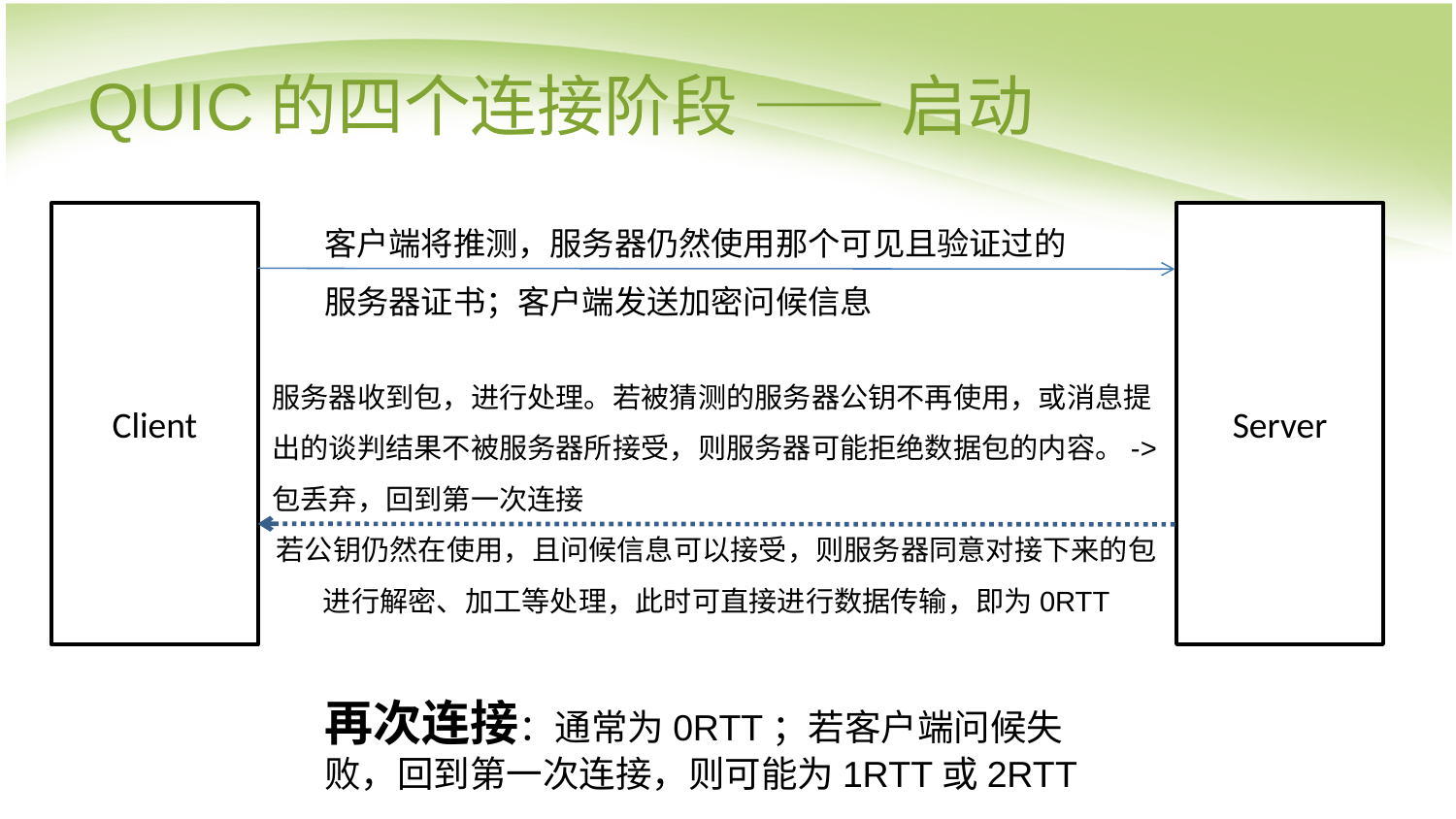

# QUIC的四个连接阶段 —— 启动
客户端将推测，服务器仍然使用那个可见且验证过的服务器证书；客户端发送加密问候信息
Client
Server

服务器收到包，进行处理。若被猜测的服务器公钥不再使用，或消息提出的谈判结果不被服务器所接受，则服务器可能拒绝数据包的内容。->包丢弃，回到第一次连接
若公钥仍然在使用，且问候信息可以接受，则服务器同意对接下来的包进行解密、加工等处理，此时可直接进行数据传输，即为0RTT

再次连接：通常为0RTT；若客户端问候失败，回到第一次连接，则可能为1RTT或2RTT